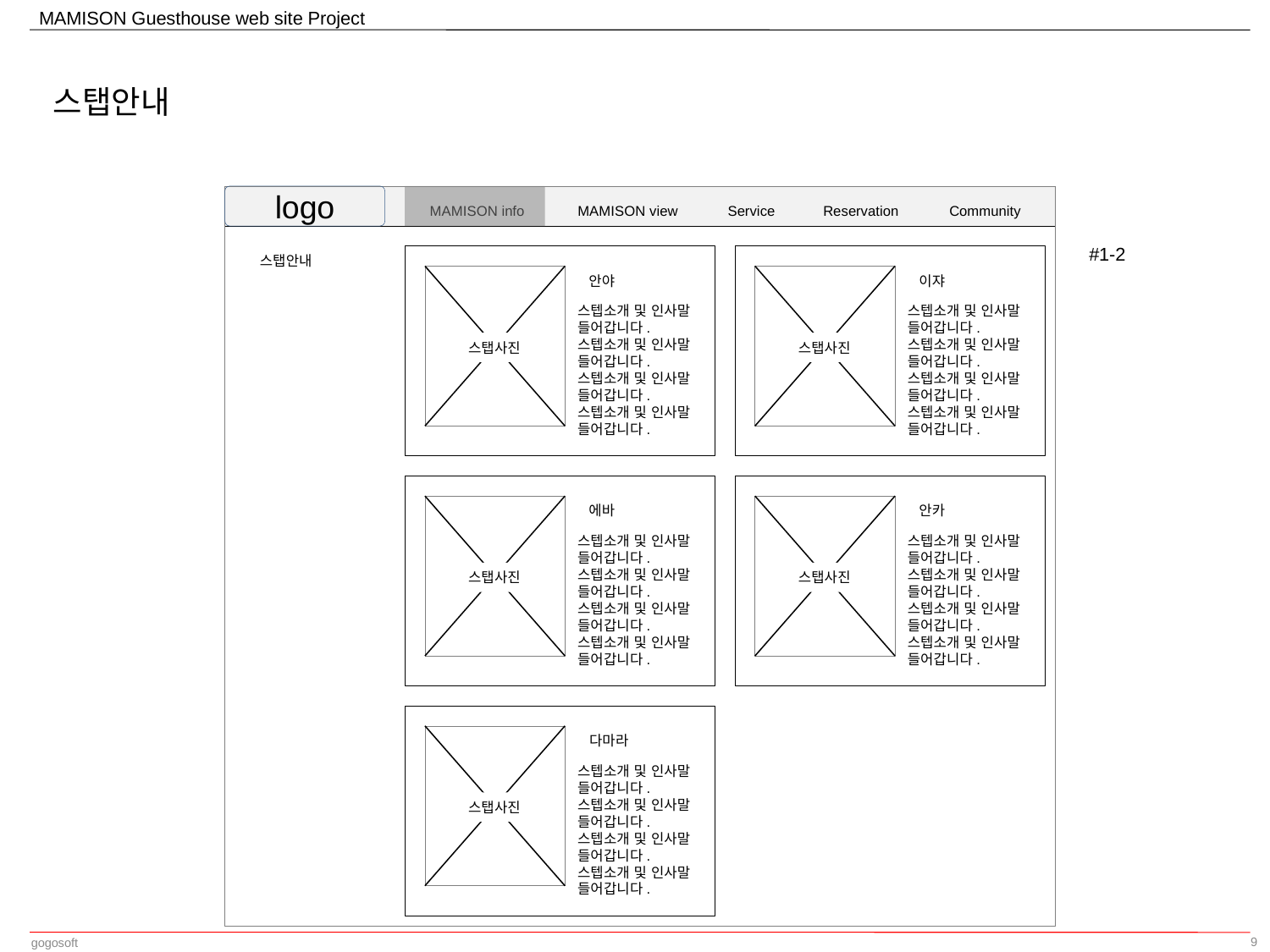

스탭안내

logo

MAMISON info
MAMISON view
Service
Reservation
Community
#1-2
스탭안내

스탭사진
안야

스탭사진
이쟈
스텝소개 및 인사말 들어갑니다. 스텝소개 및 인사말 들어갑니다. 스텝소개 및 인사말 들어갑니다. 스텝소개 및 인사말 들어갑니다.
스텝소개 및 인사말 들어갑니다. 스텝소개 및 인사말 들어갑니다. 스텝소개 및 인사말 들어갑니다. 스텝소개 및 인사말 들어갑니다.

스탭사진
에바

스탭사진
안카
스텝소개 및 인사말 들어갑니다. 스텝소개 및 인사말 들어갑니다. 스텝소개 및 인사말 들어갑니다. 스텝소개 및 인사말 들어갑니다.
스텝소개 및 인사말 들어갑니다. 스텝소개 및 인사말 들어갑니다. 스텝소개 및 인사말 들어갑니다. 스텝소개 및 인사말 들어갑니다.

스탭사진
다마라
스텝소개 및 인사말 들어갑니다. 스텝소개 및 인사말 들어갑니다. 스텝소개 및 인사말 들어갑니다. 스텝소개 및 인사말 들어갑니다.
9
gogosoft